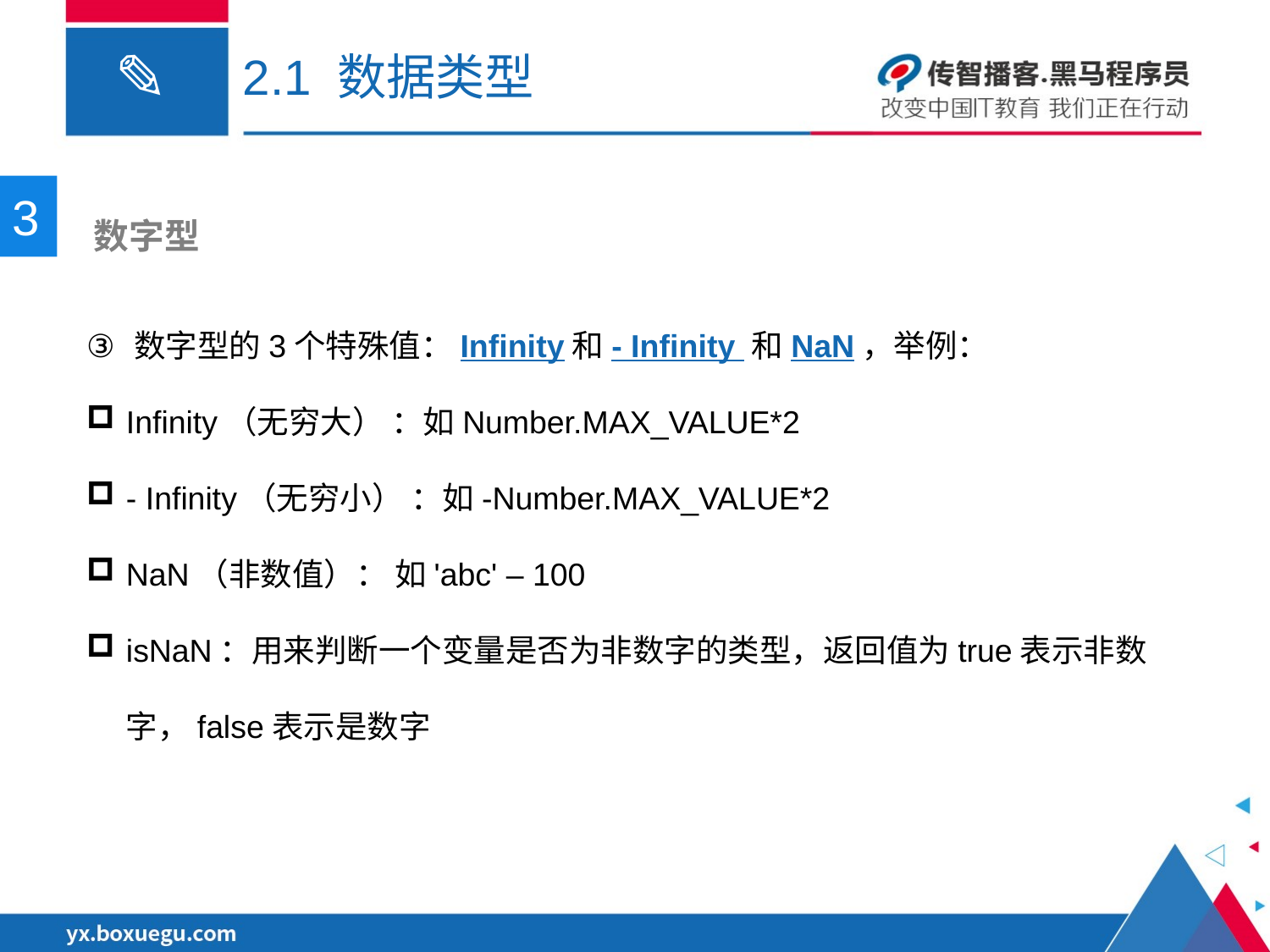

# 2.1 数据类型

3
  数字型
数字型的3个特殊值：Infinity和- Infinity 和NaN，举例：
Infinity（无穷大） ：如Number.MAX_VALUE*2
- Infinity（无穷小） ：如-Number.MAX_VALUE*2
NaN（非数值）： 如'abc' – 100
isNaN：用来判断一个变量是否为非数字的类型，返回值为true表示非数字，false表示是数字